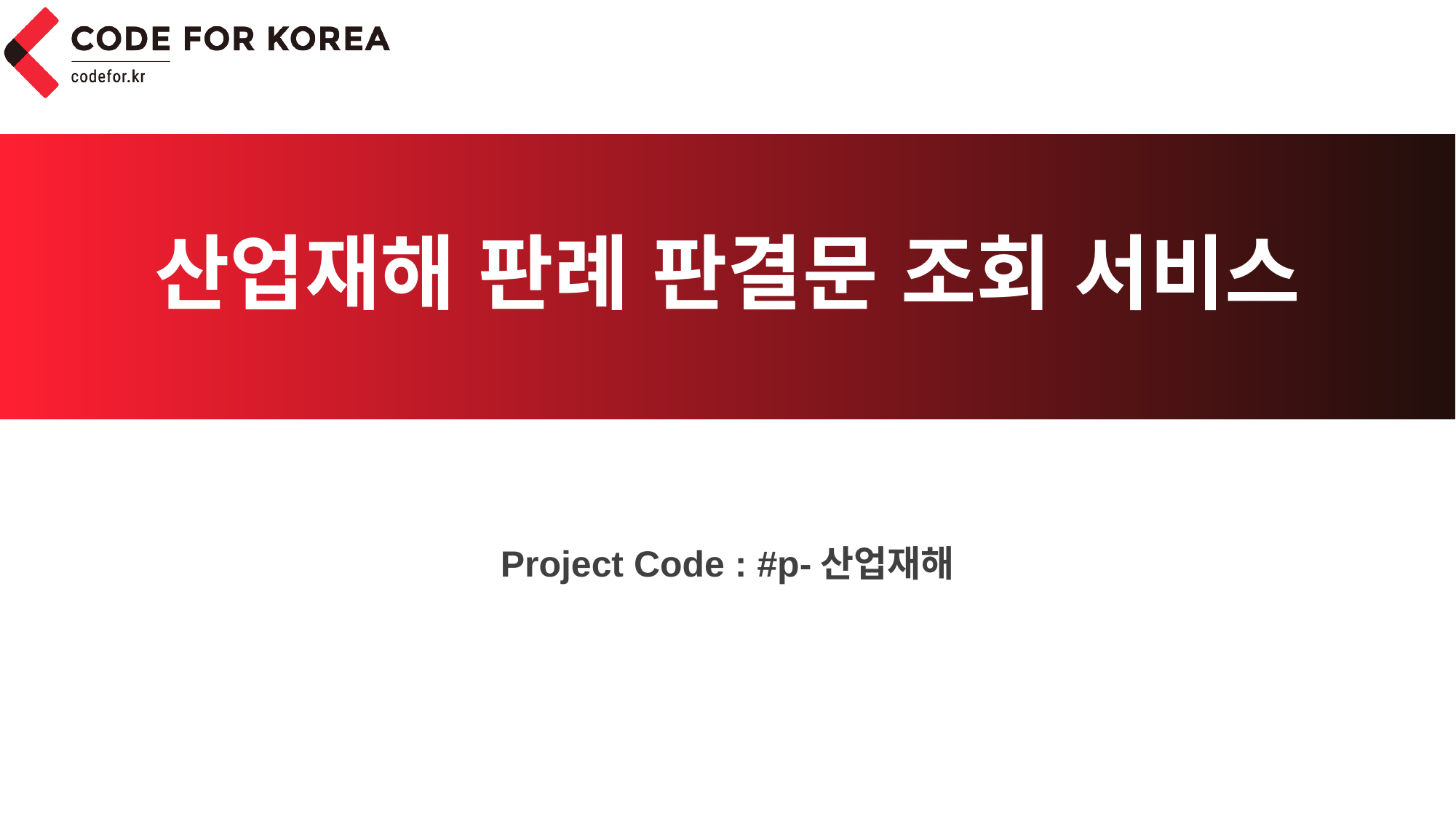

# 산업재해 판례 판결문 조회 서비스
Project Code : #p-산업재해